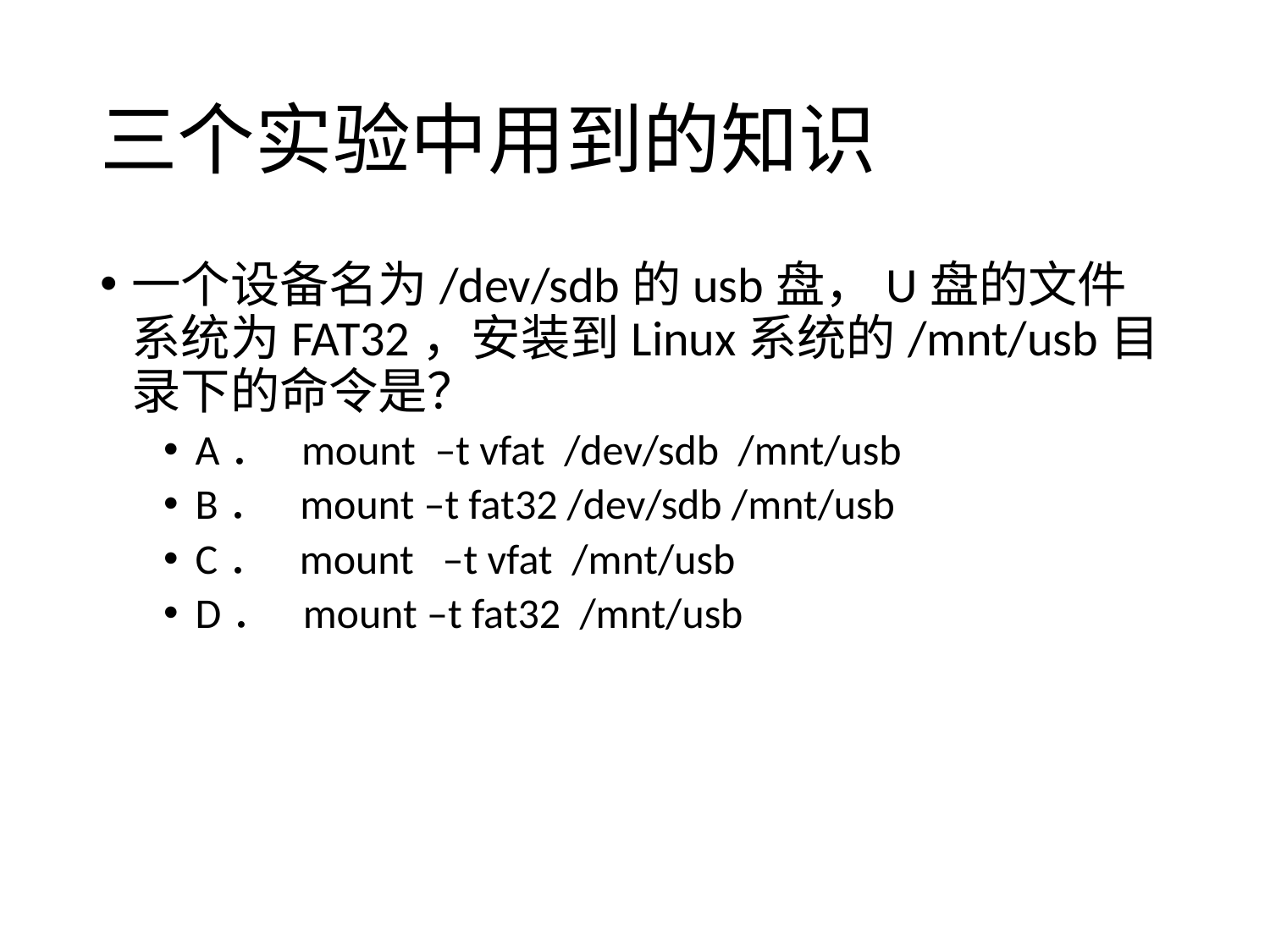

# 三个实验中用到的知识
一个设备名为/dev/sdb的usb盘，U盘的文件系统为FAT32，安装到Linux系统的/mnt/usb目录下的命令是？
A．  mount  –t vfat  /dev/sdb  /mnt/usb
B．  mount –t fat32 /dev/sdb /mnt/usb
C．  mount   –t vfat  /mnt/usb
D．  mount –t fat32  /mnt/usb